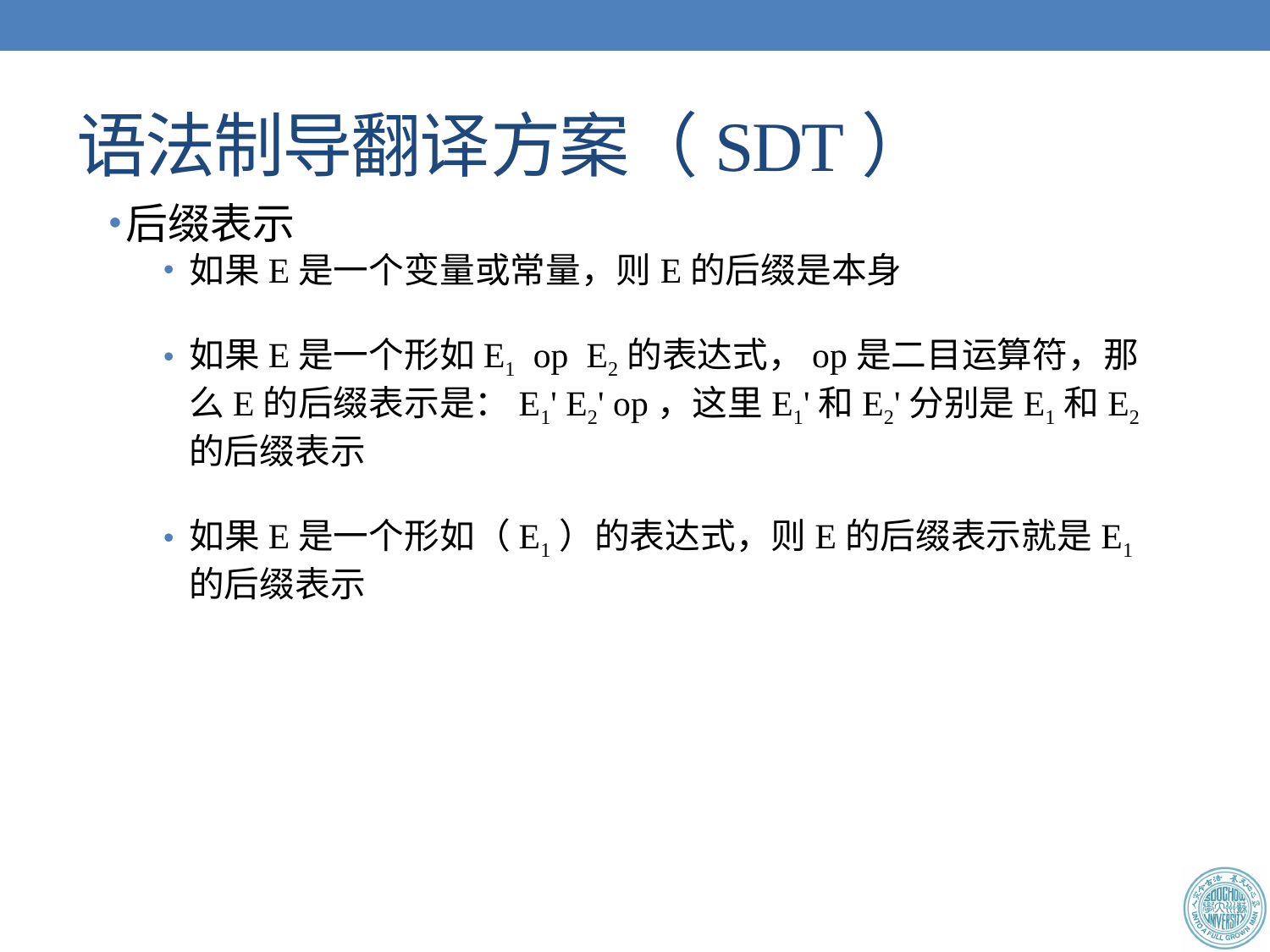

# 语法制导翻译方案（SDT）
后缀表示
如果E是一个变量或常量，则E的后缀是本身

如果E是一个形如E1  op  E2的表达式，op是二目运算符，那么E的后缀表示是：E1' E2' op，这里E1'和E2'分别是E1和E2的后缀表示

如果E是一个形如（E1）的表达式，则E的后缀表示就是E1的后缀表示